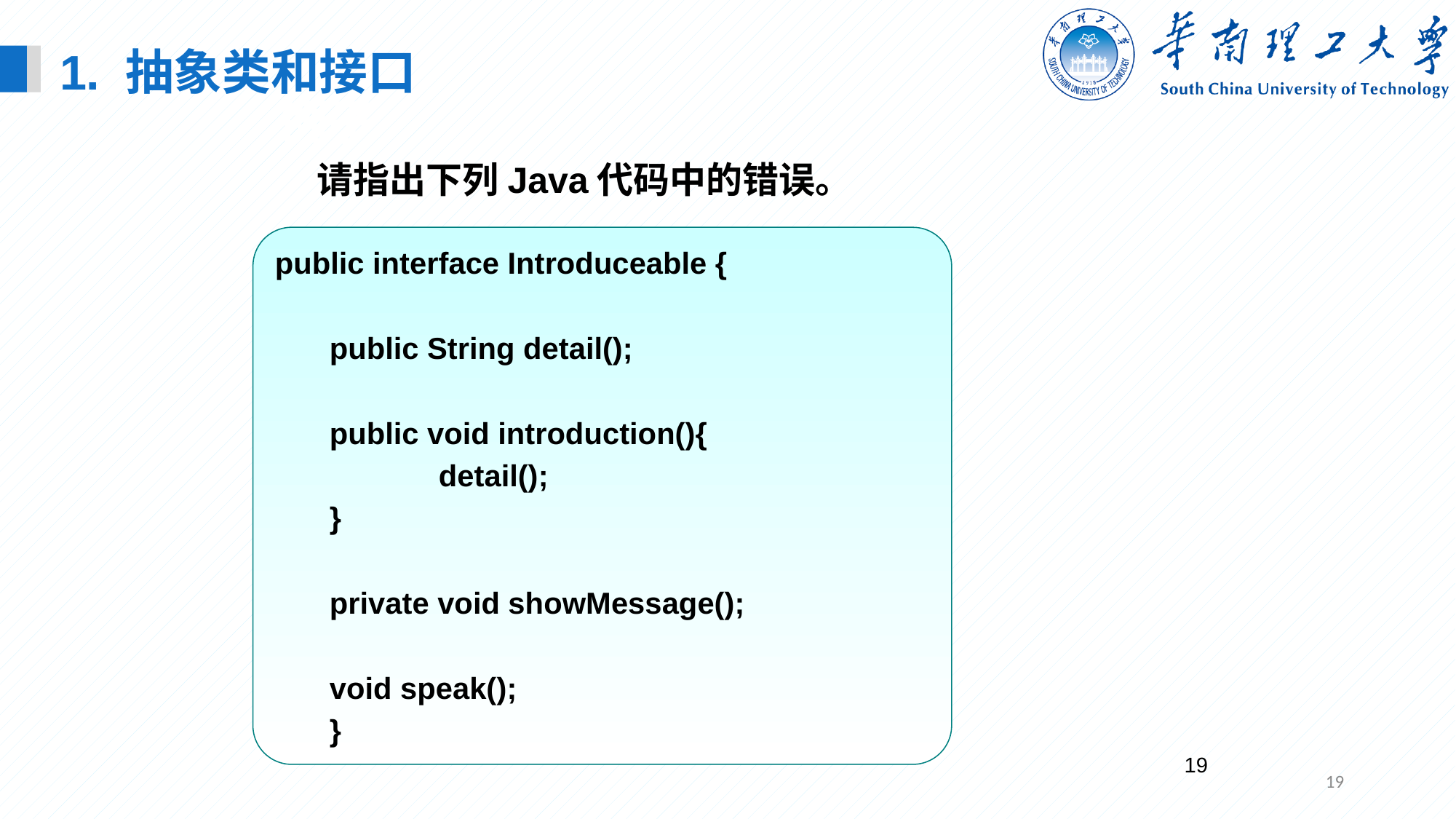

1. 抽象类和接口
例子
请指出下列Java代码中的错误。
public interface Introduceable {

public String detail();

public void introduction(){
	detail();
}

private void showMessage();

void speak();
}
19
19